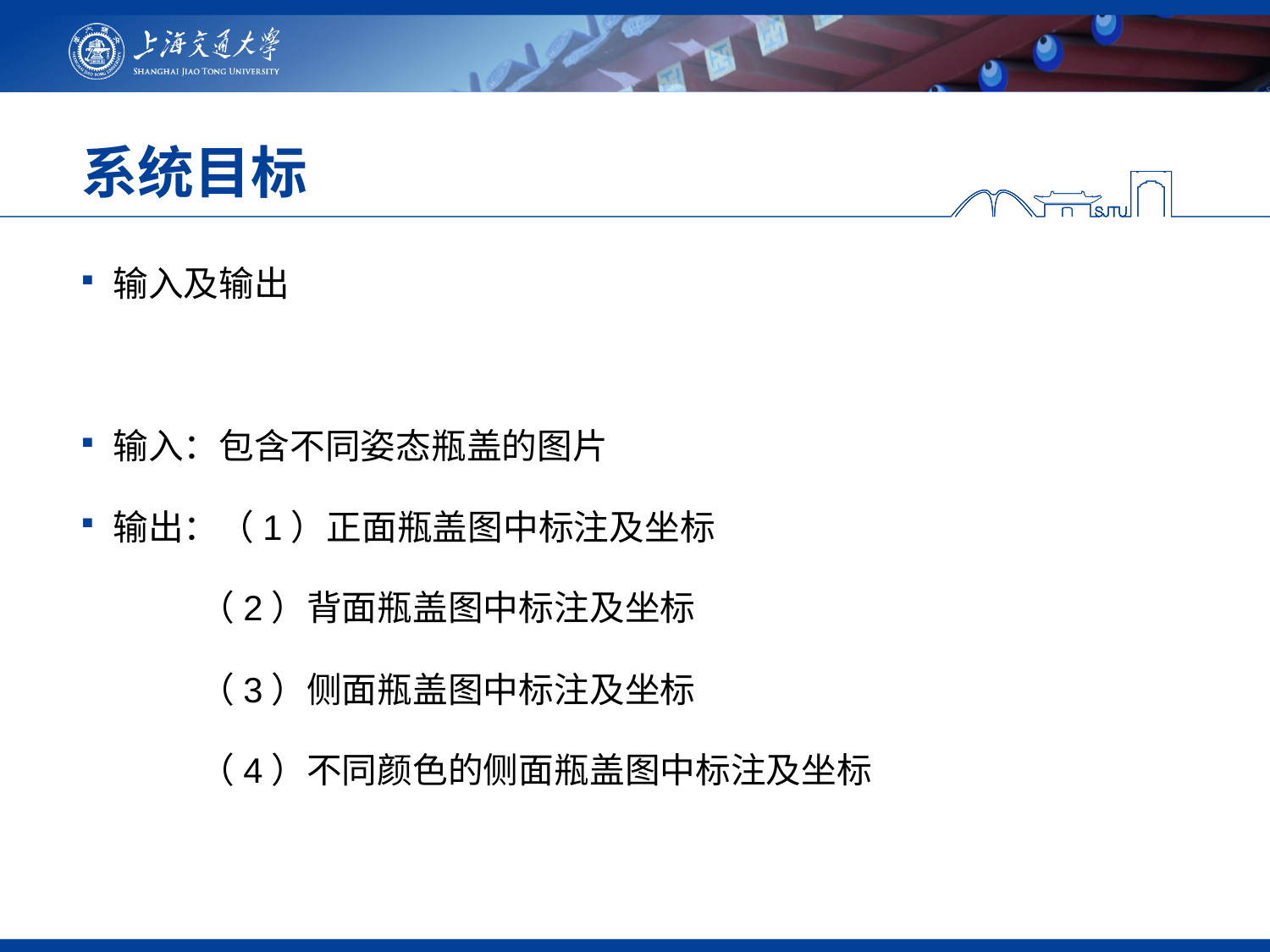

# 系统目标
输入及输出

输入：包含不同姿态瓶盖的图片
输出：（1）正面瓶盖图中标注及坐标
              （2）背面瓶盖图中标注及坐标
              （3）侧面瓶盖图中标注及坐标
              （4）不同颜色的侧面瓶盖图中标注及坐标